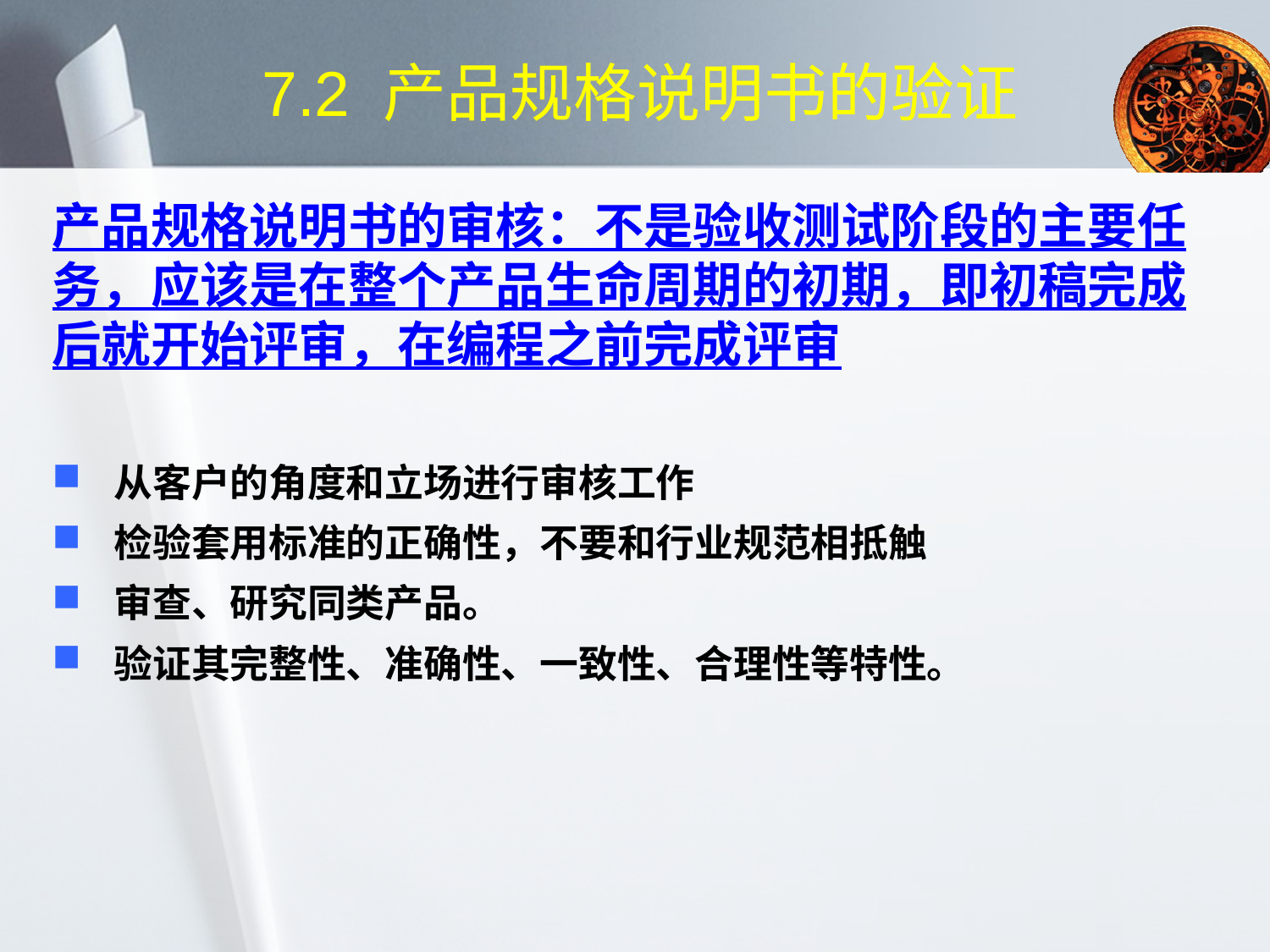

# 7.2 产品规格说明书的验证
产品规格说明书的审核：不是验收测试阶段的主要任务，应该是在整个产品生命周期的初期，即初稿完成后就开始评审，在编程之前完成评审

从客户的角度和立场进行审核工作
检验套用标准的正确性，不要和行业规范相抵触
审查、研究同类产品。
验证其完整性、准确性、一致性、合理性等特性。